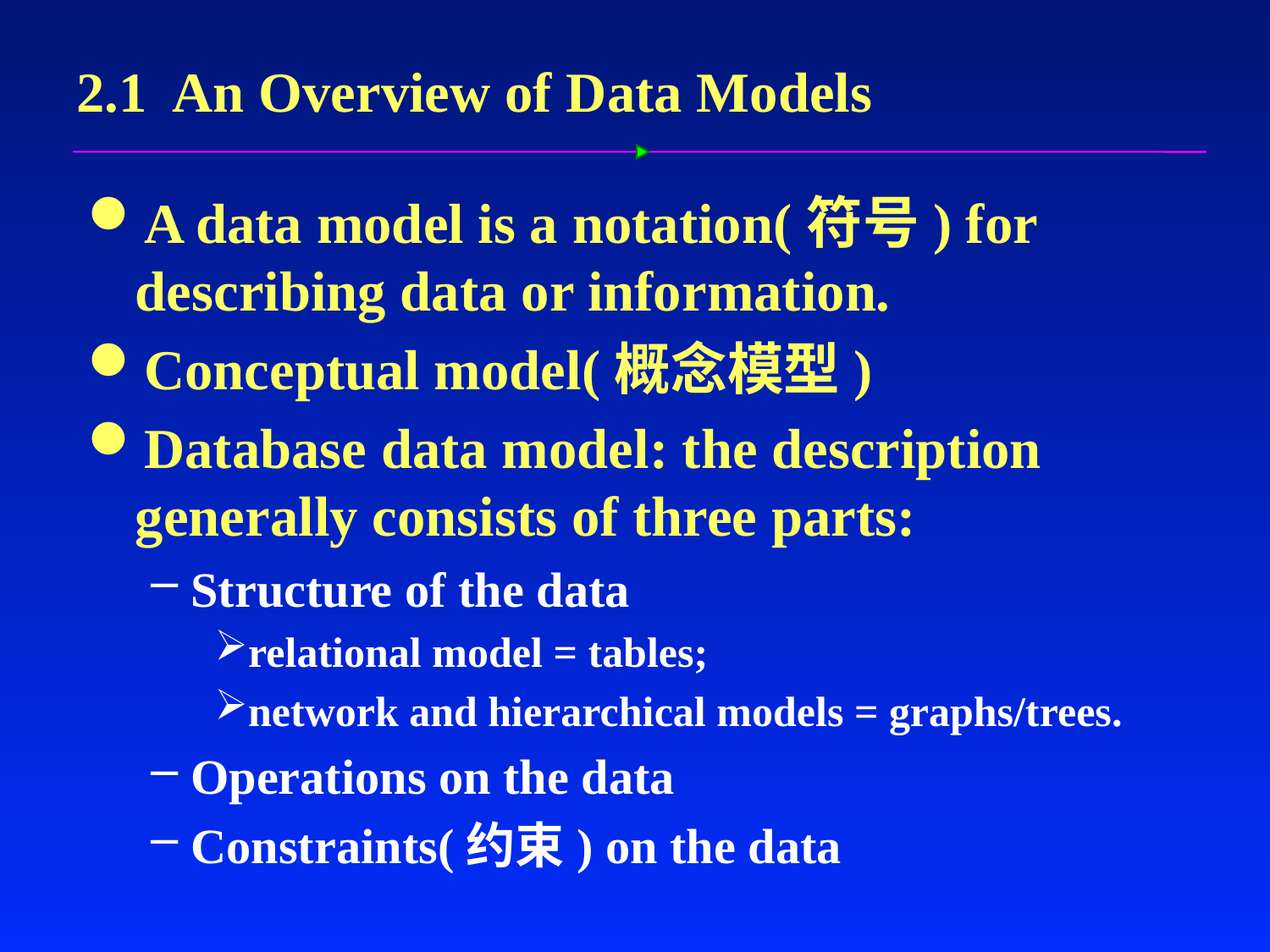

# 2.1  An Overview of Data Models

A data model is a notation(符号) for describing data or information.
Conceptual model(概念模型)
Database data model: the description generally consists of three parts:
Structure of the data
relational model = tables;
network and hierarchical models = graphs/trees.
Operations on the data
Constraints(约束) on the data